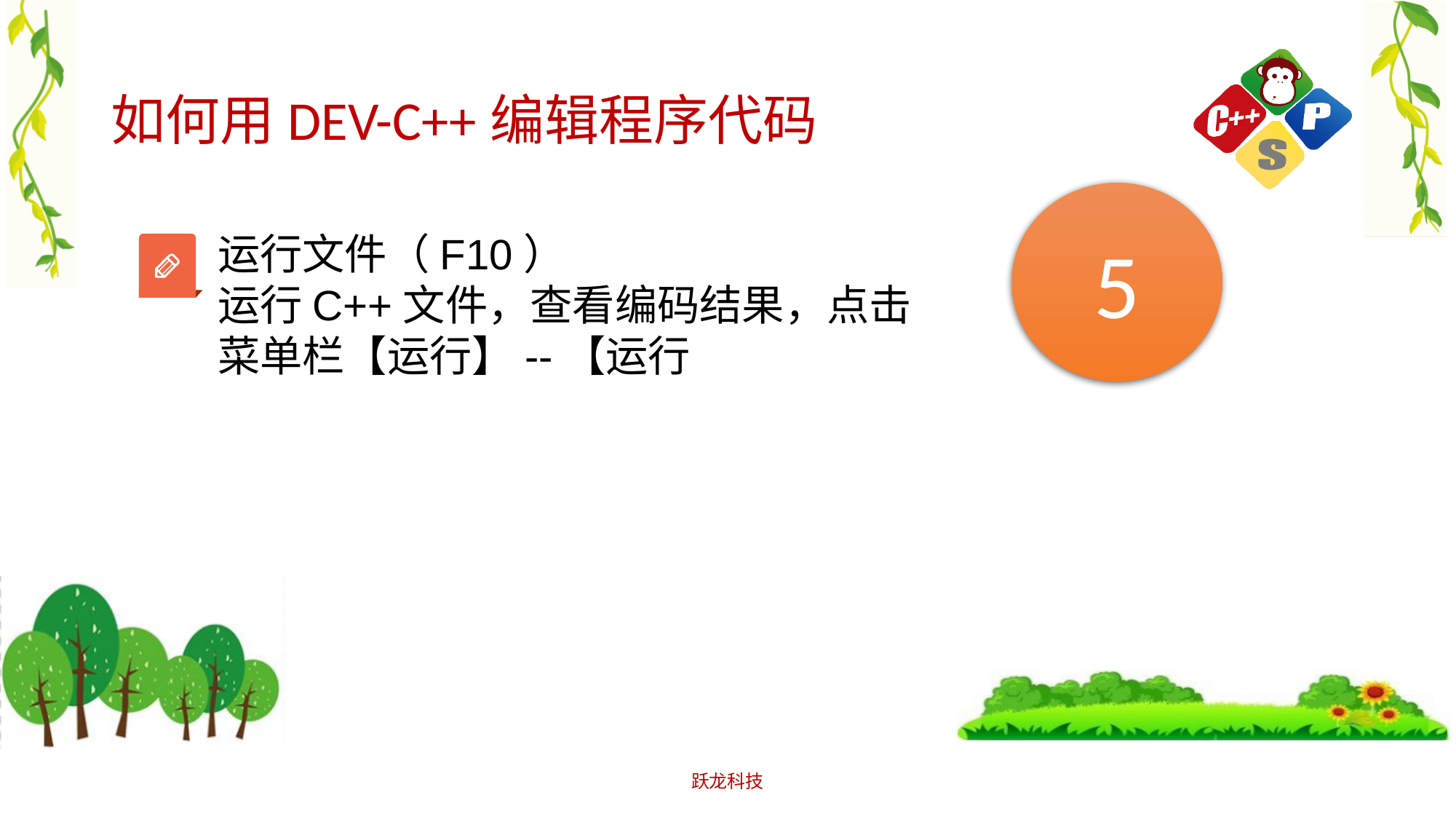

# 如何用DEV-C++编辑程序代码
5
运行文件（F10）
运行C++文件，查看编码结果，点击菜单栏【运行】--【运行

跃龙科技